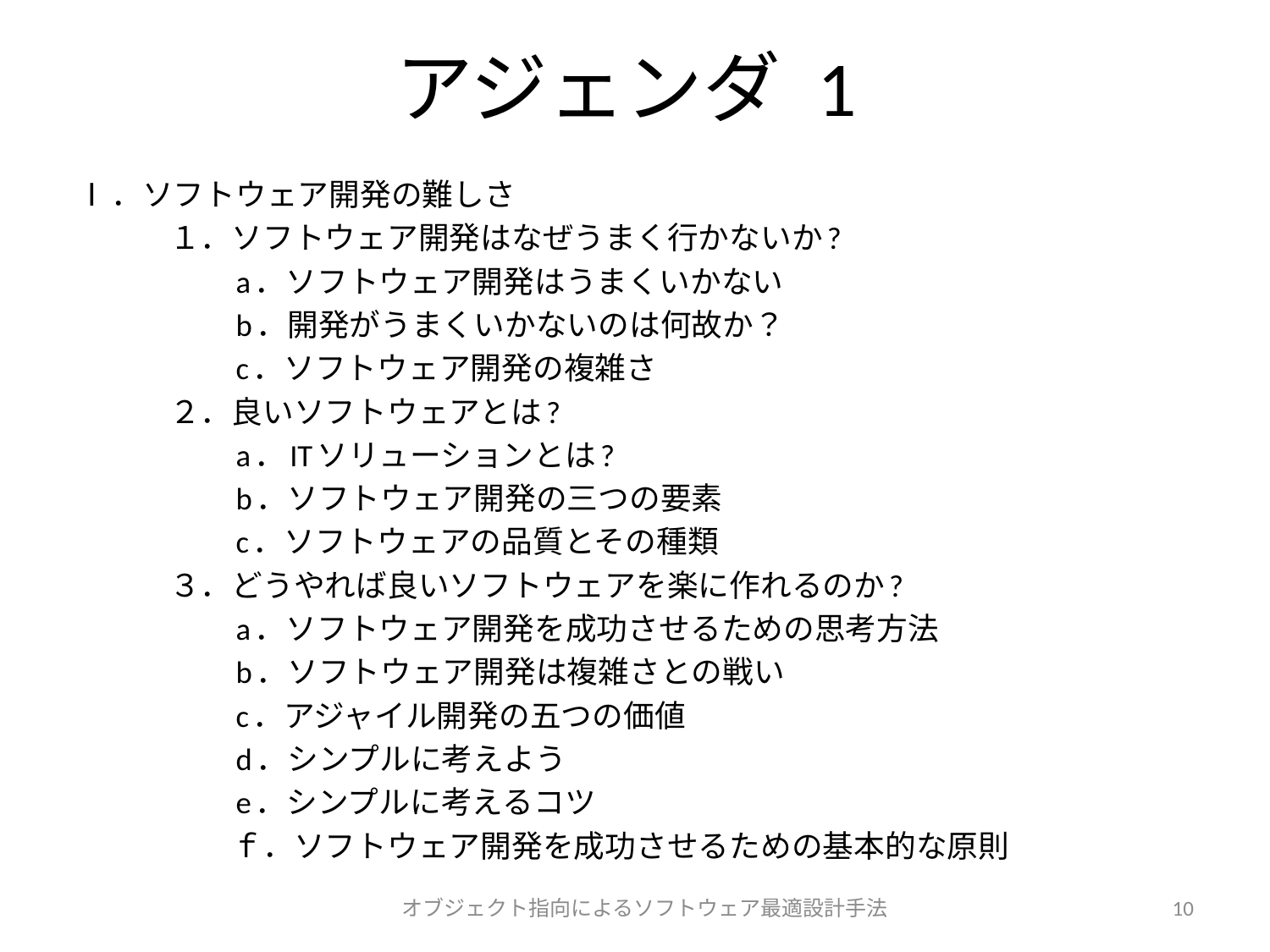

# アジェンダ 1
Ⅰ．ソフトウェア開発の難しさ
　　　１．ソフトウェア開発はなぜうまく行かないか?
　　　　　a．ソフトウェア開発はうまくいかない
　　　　　b．開発がうまくいかないのは何故か？
　　　　　c．ソフトウェア開発の複雑さ
　　　２．良いソフトウェアとは?
　　　　　a．ITソリューションとは?
　　　　　b．ソフトウェア開発の三つの要素
　　　　　c．ソフトウェアの品質とその種類
　　　３．どうやれば良いソフトウェアを楽に作れるのか?
　　　　　a．ソフトウェア開発を成功させるための思考方法
　　　　　b．ソフトウェア開発は複雑さとの戦い
　　　　　c．アジャイル開発の五つの価値
　　　　　d．シンプルに考えよう
　　　　　e．シンプルに考えるコツ
　　　　　ｆ．ソフトウェア開発を成功させるための基本的な原則
オブジェクト指向によるソフトウェア最適設計手法
10